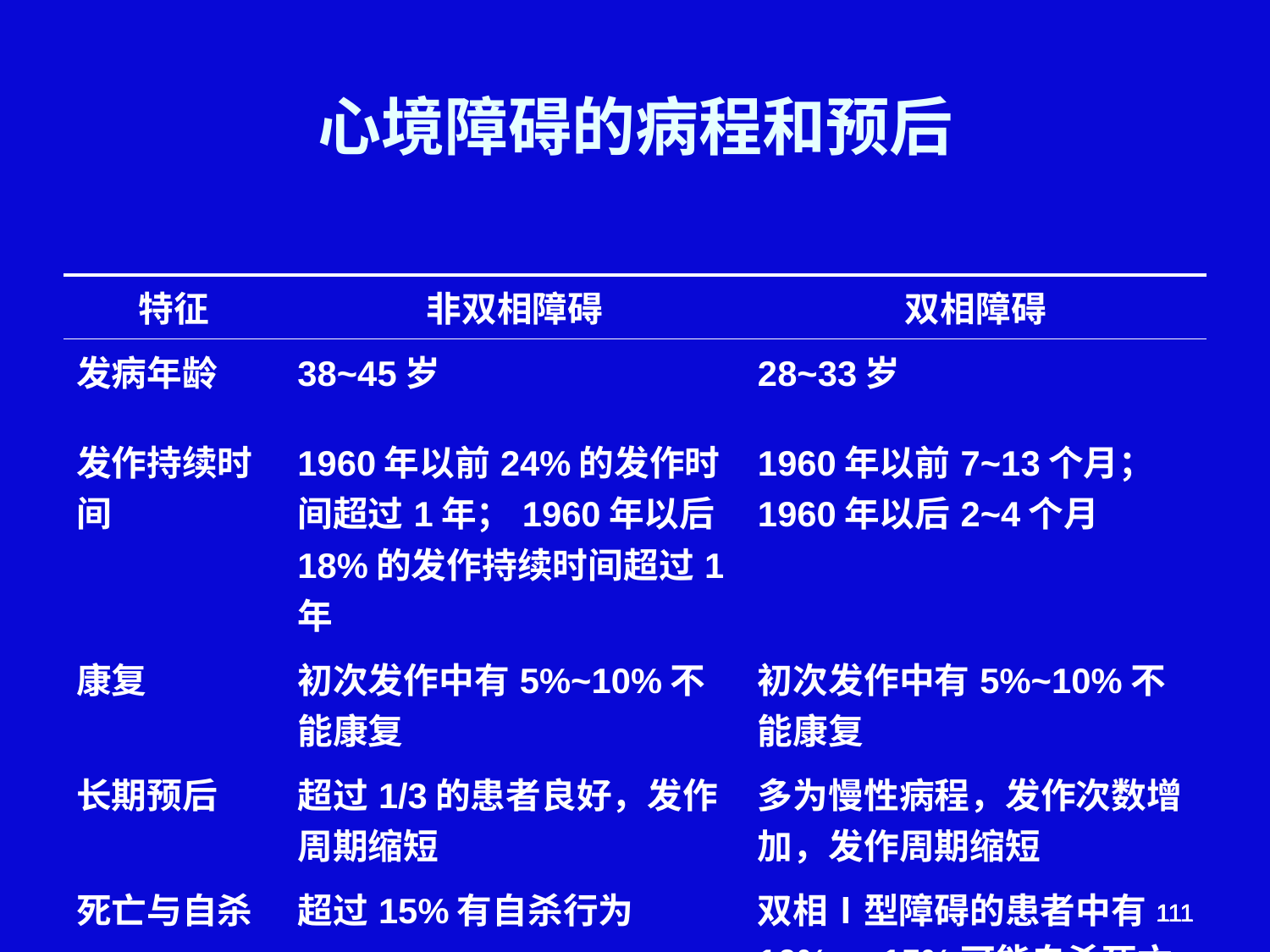

# 心境障碍的病程和预后
| 特征 | 非双相障碍 | 双相障碍 |
| --- | --- | --- |
| 发病年龄 | 38~45岁 | 28~33岁 |
| 发作持续时间 | 1960年以前24%的发作时间超过1年；1960年以后18%的发作持续时间超过1年 | 1960年以前7~13个月；1960年以后2~4个月 |
| 康复 | 初次发作中有5%~10%不能康复 | 初次发作中有5%~10%不能康复 |
| 长期预后 | 超过1/3的患者良好，发作周期缩短 | 多为慢性病程，发作次数增加，发作周期缩短 |
| 死亡与自杀 | 超过15%有自杀行为 | 双相Ⅰ型障碍的患者中有10%～15%可能自杀死亡 |
111
111
111
111
111
111